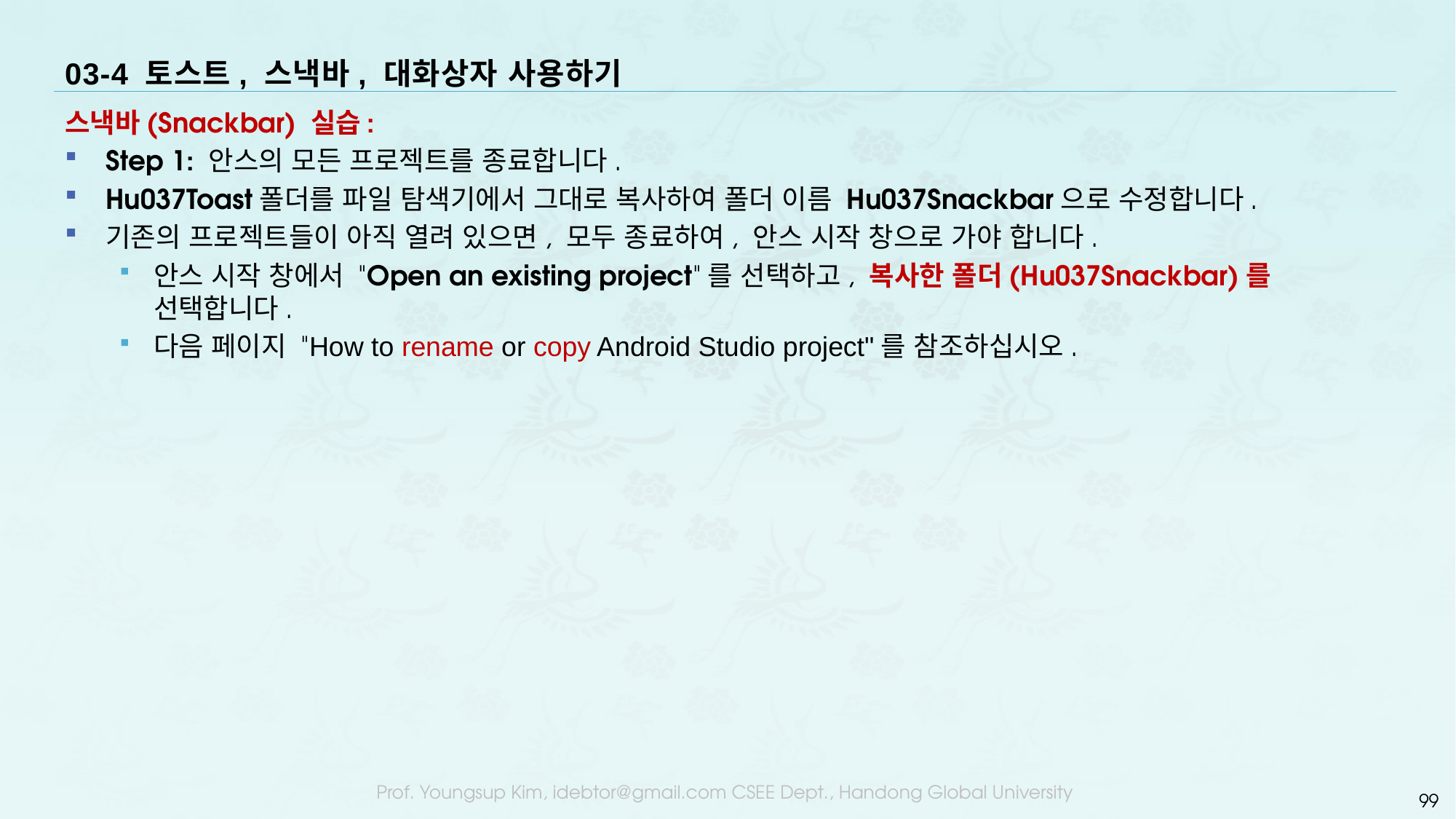

# 03-4 토스트, 스낵바, 대화상자 사용하기
스낵바(Snackbar) 실습:
Step 1: 안스의 모든 프로젝트를 종료합니다.
Hu037Toast폴더를 파일 탐색기에서 그대로 복사하여 폴더 이름 Hu037Snackbar으로 수정합니다.
기존의 프로젝트들이 아직 열려 있으면, 모두 종료하여, 안스 시작 창으로 가야 합니다.
안스 시작 창에서 "Open an existing project"를 선택하고, 복사한 폴더(Hu037Snackbar)를 선택합니다.
다음 페이지 "How to rename or copy Android Studio project"를 참조하십시오.

99